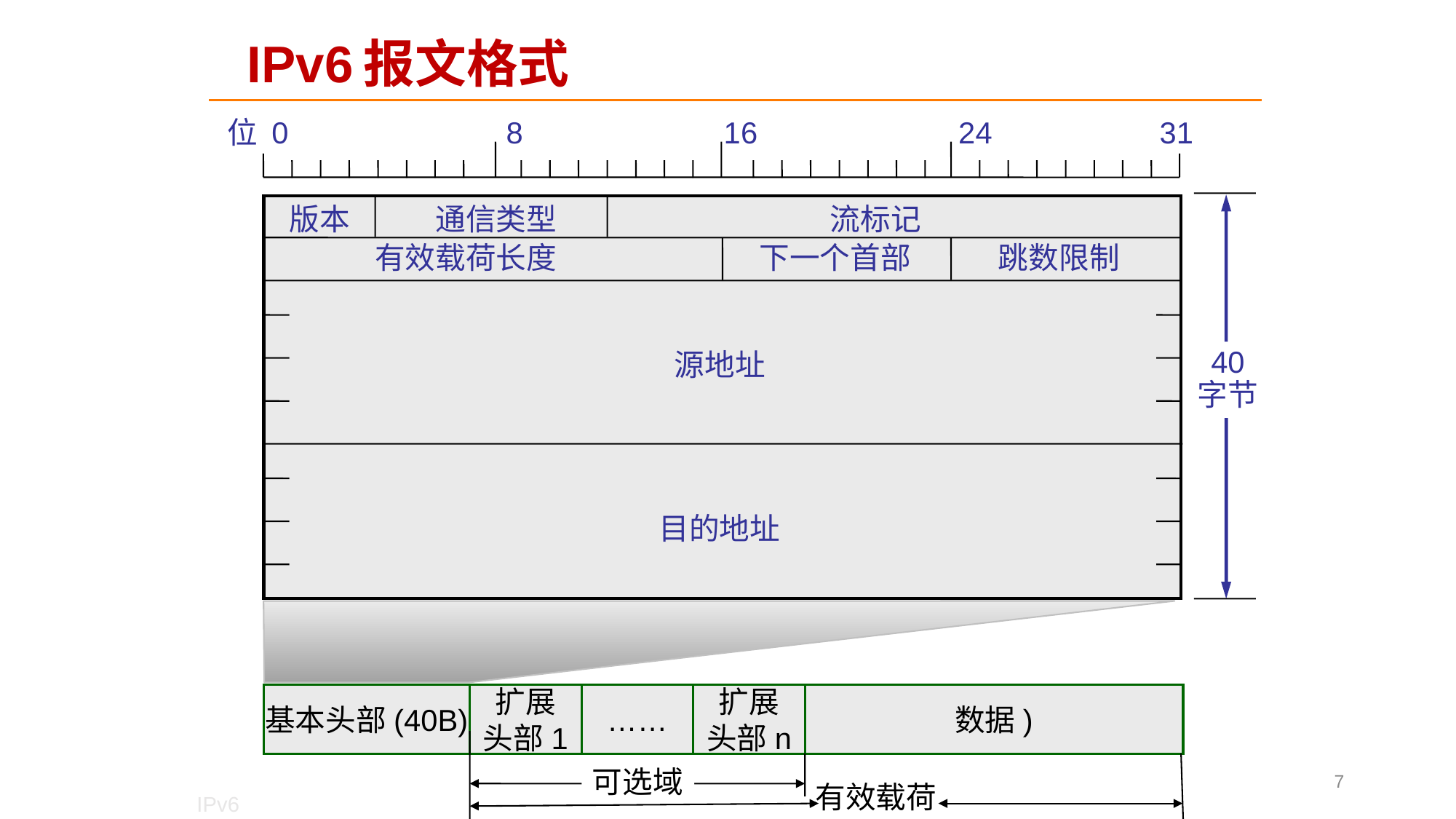

# IPv6报文格式
位 0                          8                        16                        24                    31

版本
通信类型
流标记

有效载荷长度
下一个首部
跳数限制

源地址
40
字节

目的地址

基本头部(40B)
扩展
头部1
……
扩展
头部n
数据)

可选域
7
有效载荷

IPv6